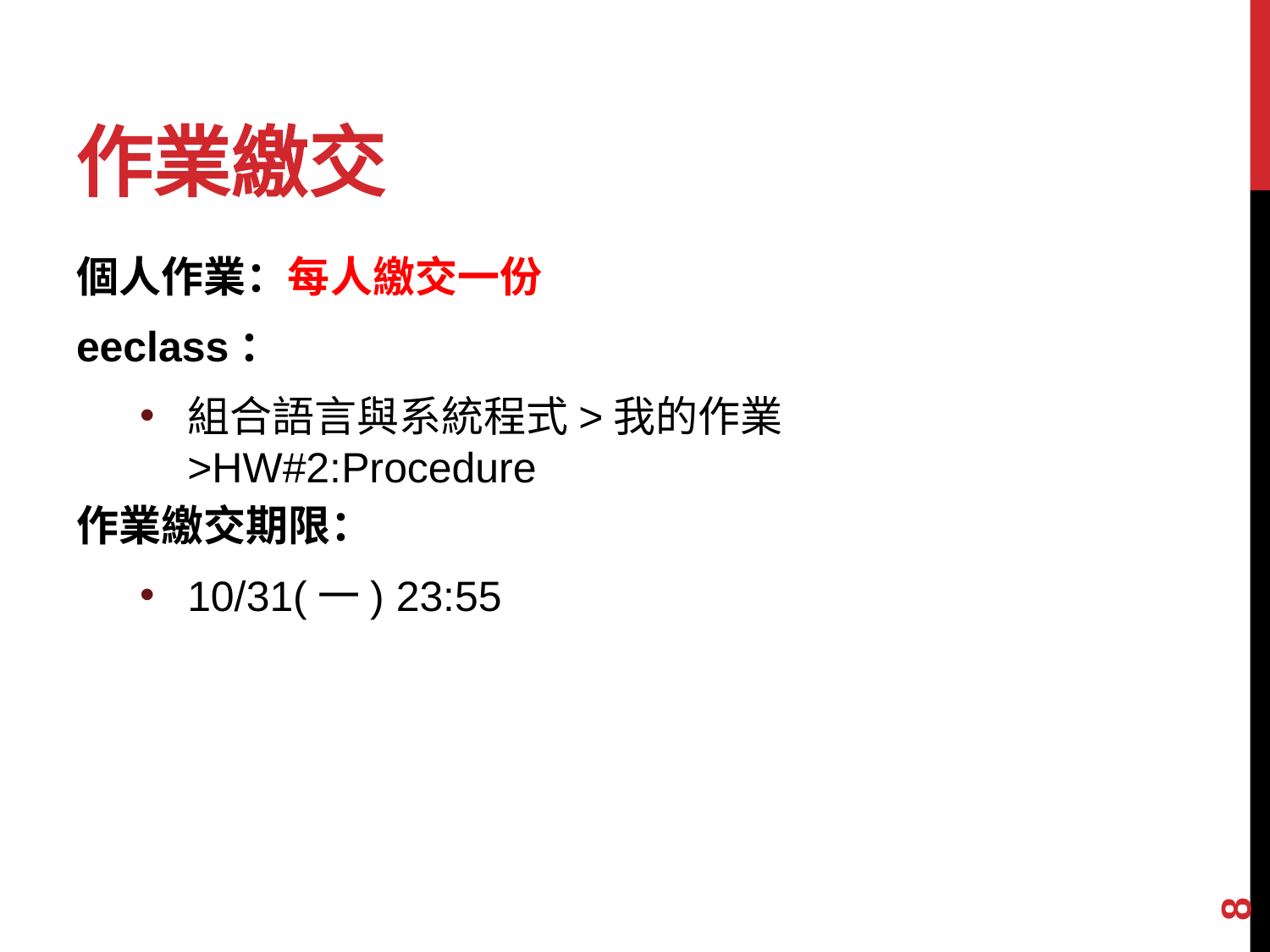

# 作業繳交
個人作業：每人繳交一份
eeclass：
組合語言與系統程式>我的作業>HW#2:Procedure
作業繳交期限：
10/31(一) 23:55

8